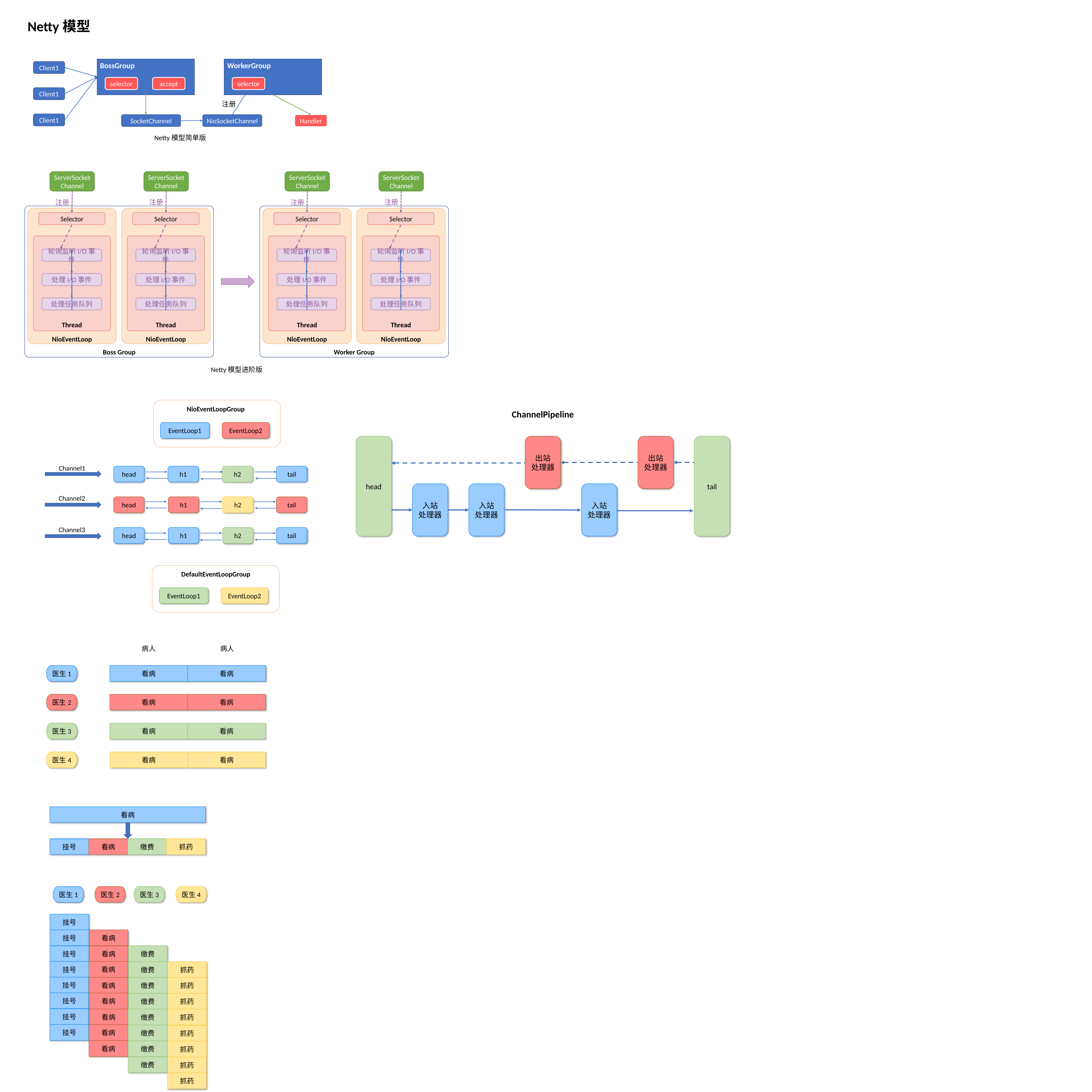

Netty模型

BossGroup
WorkerGroup
Client1
selector
accept
selector
Client1
注册
Client1
Handler
SocketChannel
NioSocketChannel
Netty模型简单版
ServerSocketChannel
注册

Selector

轮询监听I/O事件
处理I/O事件
处理任务队列
Thread
NioEventLoop
ServerSocketChannel
注册

Selector

轮询监听I/O事件
处理I/O事件
处理任务队列
Thread
NioEventLoop

Boss Group
ServerSocketChannel
注册

Selector

轮询监听I/O事件
处理I/O事件
处理任务队列
Thread
NioEventLoop
ServerSocketChannel
注册

Selector

轮询监听I/O事件
处理I/O事件
处理任务队列
Thread
NioEventLoop

Worker Group

Netty模型进阶版

NioEventLoopGroup
EventLoop1
EventLoop2
Channel1
head
h1
h2
tail

Channel2
head
h1
h2
tail

Channel3
head
h1
h2
tail

DefaultEventLoopGroup
EventLoop1
EventLoop2
ChannelPipeline
head
出站
处理器
出站
处理器
tail
入站
处理器
入站
处理器
入站
处理器
病人
病人
医生1
看病
看病
看病
看病
医生2
医生3
看病
看病
医生4
看病
看病
看病

挂号
看病
缴费
抓药
医生1
医生2
医生3
医生4
挂号
挂号
看病
挂号
看病
缴费
看病
挂号
缴费
抓药
挂号
看病
缴费
抓药
挂号
看病
缴费
抓药
挂号
看病
缴费
抓药
挂号
看病
缴费
抓药
看病
缴费
抓药
缴费
抓药
抓药